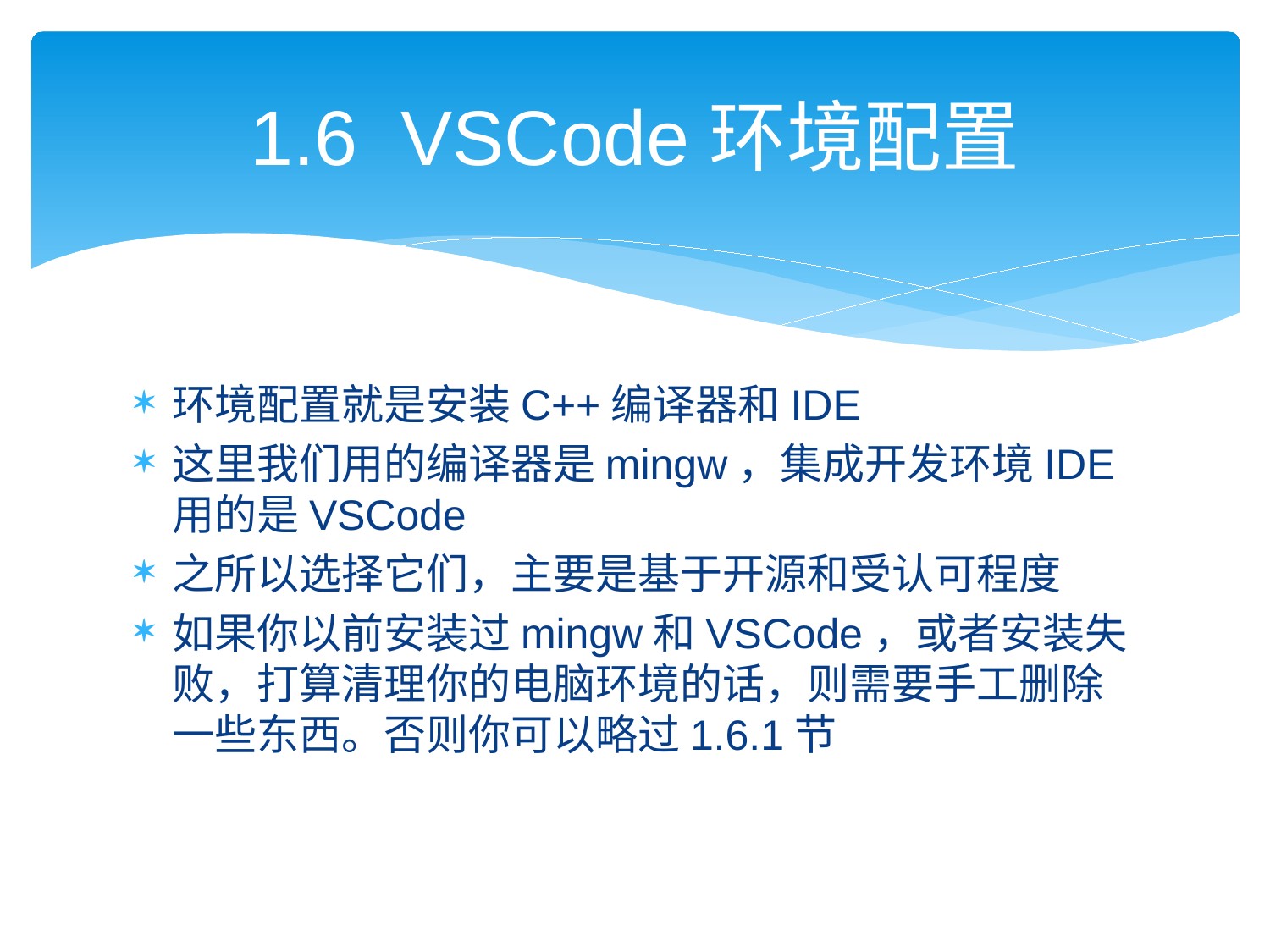

# 1.6  VSCode环境配置
环境配置就是安装C++编译器和IDE
这里我们用的编译器是mingw，集成开发环境IDE用的是VSCode
之所以选择它们，主要是基于开源和受认可程度
如果你以前安装过mingw和VSCode，或者安装失败，打算清理你的电脑环境的话，则需要手工删除一些东西。否则你可以略过1.6.1节